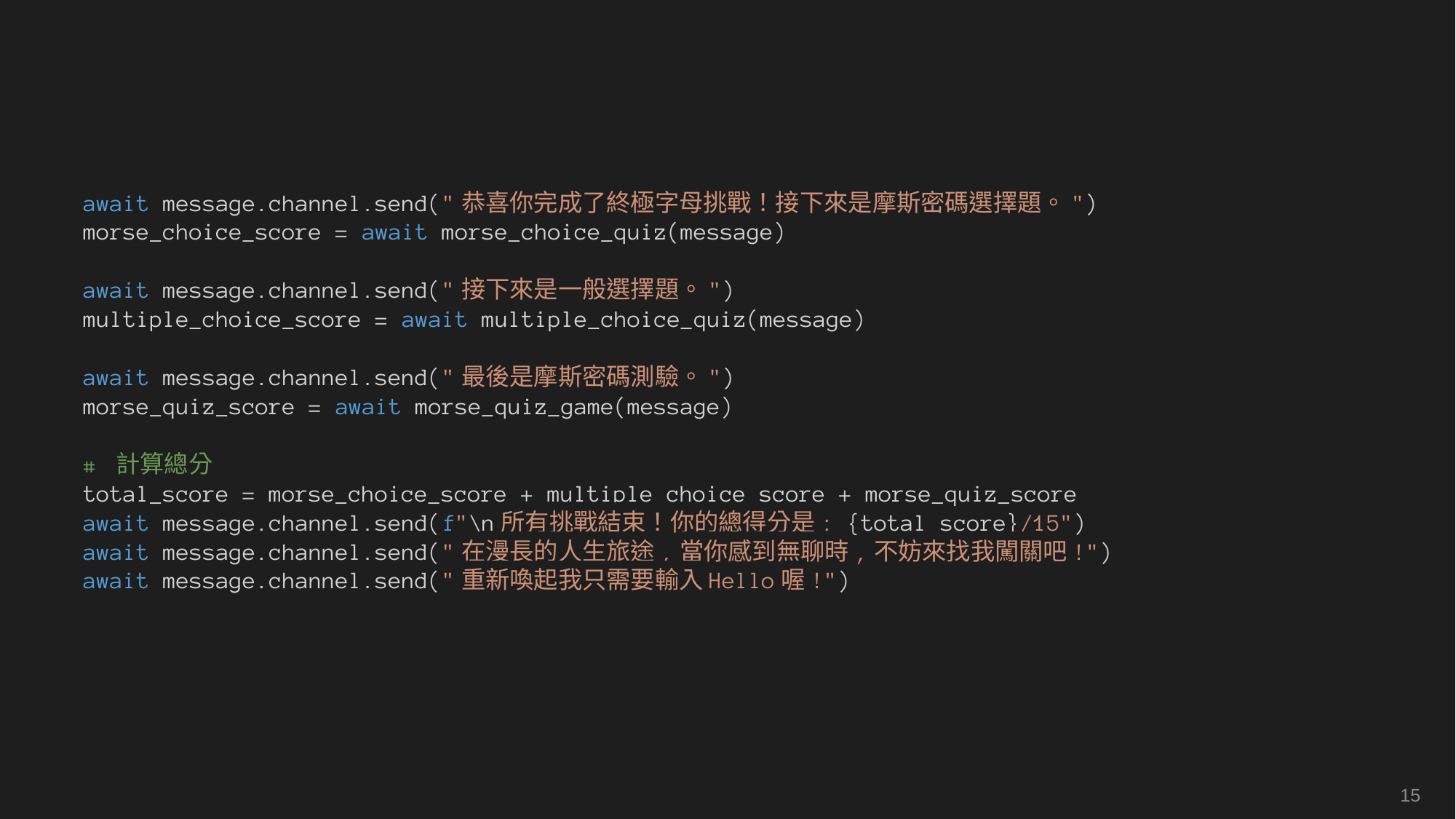

#
    await message.channel.send("恭喜你完成了終極字母挑戰！接下來是摩斯密碼選擇題。")
    morse_choice_score = await morse_choice_quiz(message)

    await message.channel.send("接下來是一般選擇題。")
    multiple_choice_score = await multiple_choice_quiz(message)

    await message.channel.send("最後是摩斯密碼測驗。")
    morse_quiz_score = await morse_quiz_game(message)

    # 計算總分
    total_score = morse_choice_score + multiple_choice_score + morse_quiz_score
    await message.channel.send(f"\n所有挑戰結束！你的總得分是: {total_score}/15")
    await message.channel.send("在漫長的人生旅途,當你感到無聊時,不妨來找我闖關吧!")
    await message.channel.send("重新喚起我只需要輸入Hello喔!")

15